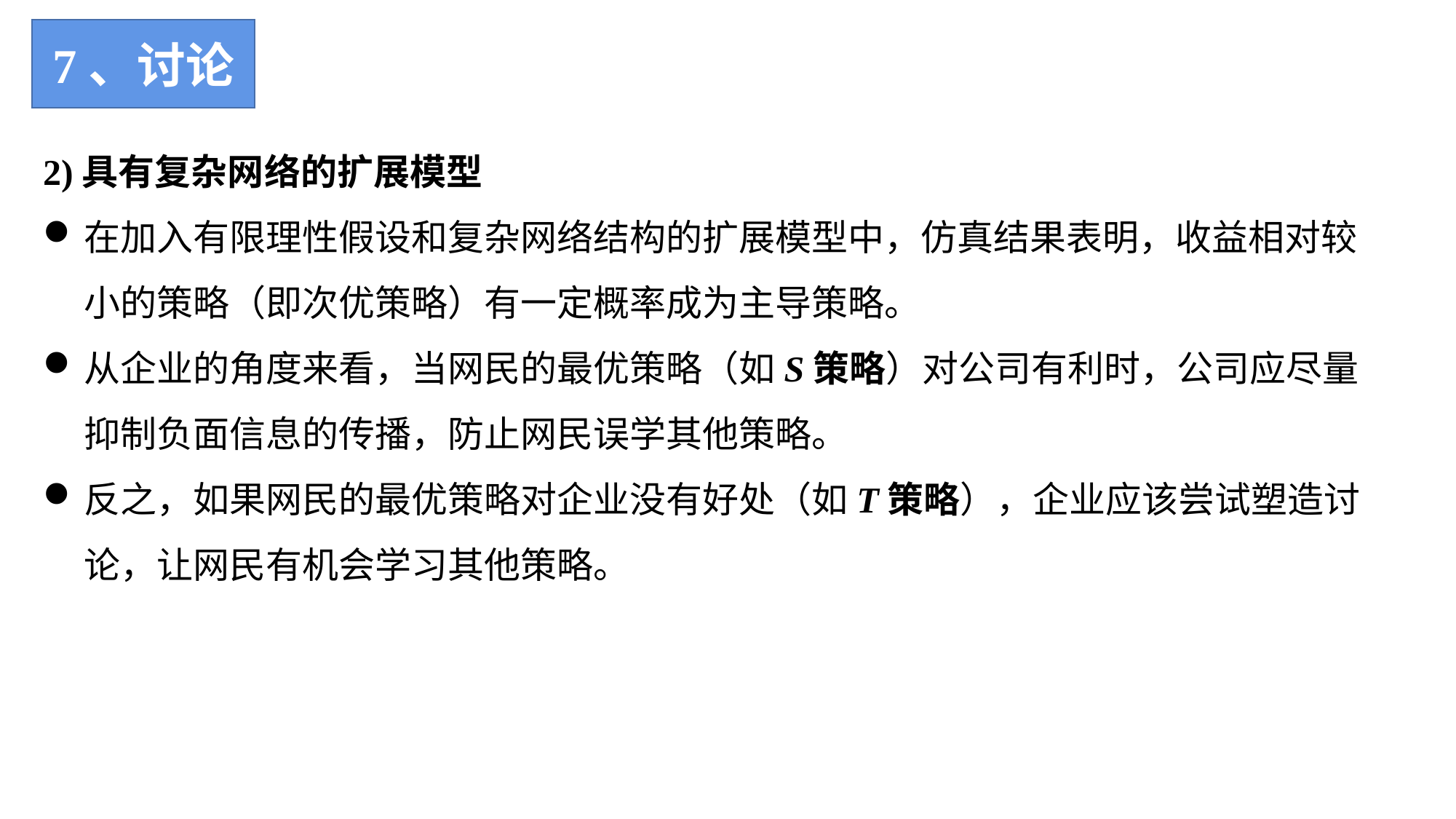

7、讨论
2)具有复杂网络的扩展模型
在加入有限理性假设和复杂网络结构的扩展模型中，仿真结果表明，收益相对较小的策略（即次优策略）有一定概率成为主导策略。
从企业的角度来看，当网民的最优策略（如S策略）对公司有利时，公司应尽量抑制负面信息的传播，防止网民误学其他策略。
反之，如果网民的最优策略对企业没有好处（如T策略），企业应该尝试塑造讨论，让网民有机会学习其他策略。

24